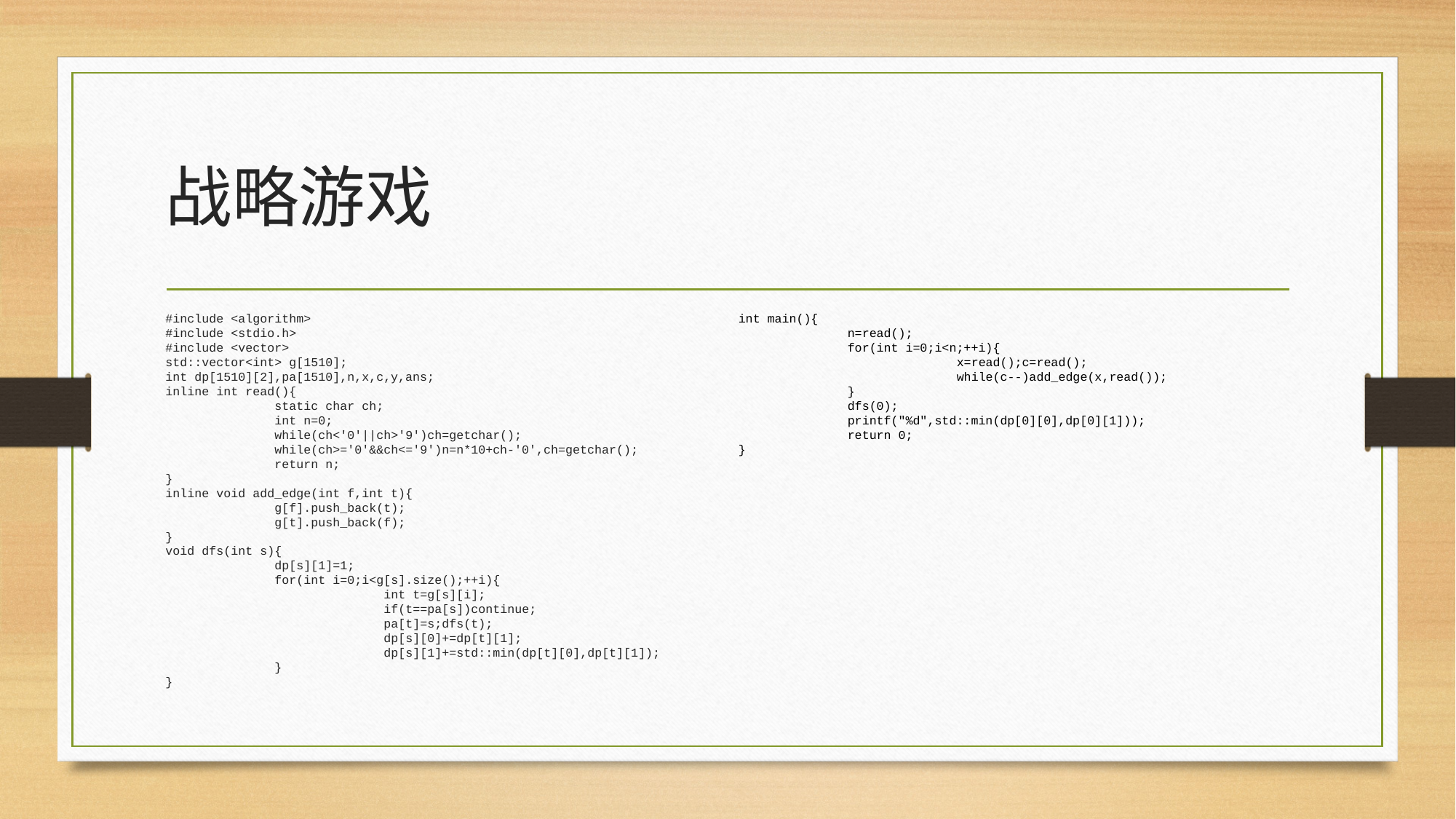

# 战略游戏
#include <algorithm>
#include <stdio.h>
#include <vector>
std::vector<int> g[1510];
int dp[1510][2],pa[1510],n,x,c,y,ans;
inline int read(){
	static char ch;
	int n=0;
	while(ch<'0'||ch>'9')ch=getchar();
	while(ch>='0'&&ch<='9')n=n*10+ch-'0',ch=getchar();
	return n;
}
inline void add_edge(int f,int t){
	g[f].push_back(t);
	g[t].push_back(f);
}
void dfs(int s){
	dp[s][1]=1;
	for(int i=0;i<g[s].size();++i){
		int t=g[s][i];
		if(t==pa[s])continue;
		pa[t]=s;dfs(t);
		dp[s][0]+=dp[t][1];
		dp[s][1]+=std::min(dp[t][0],dp[t][1]);
	}
}
int main(){
	n=read();
	for(int i=0;i<n;++i){
		x=read();c=read();
		while(c--)add_edge(x,read());
	}
	dfs(0);
	printf("%d",std::min(dp[0][0],dp[0][1]));
	return 0;
}